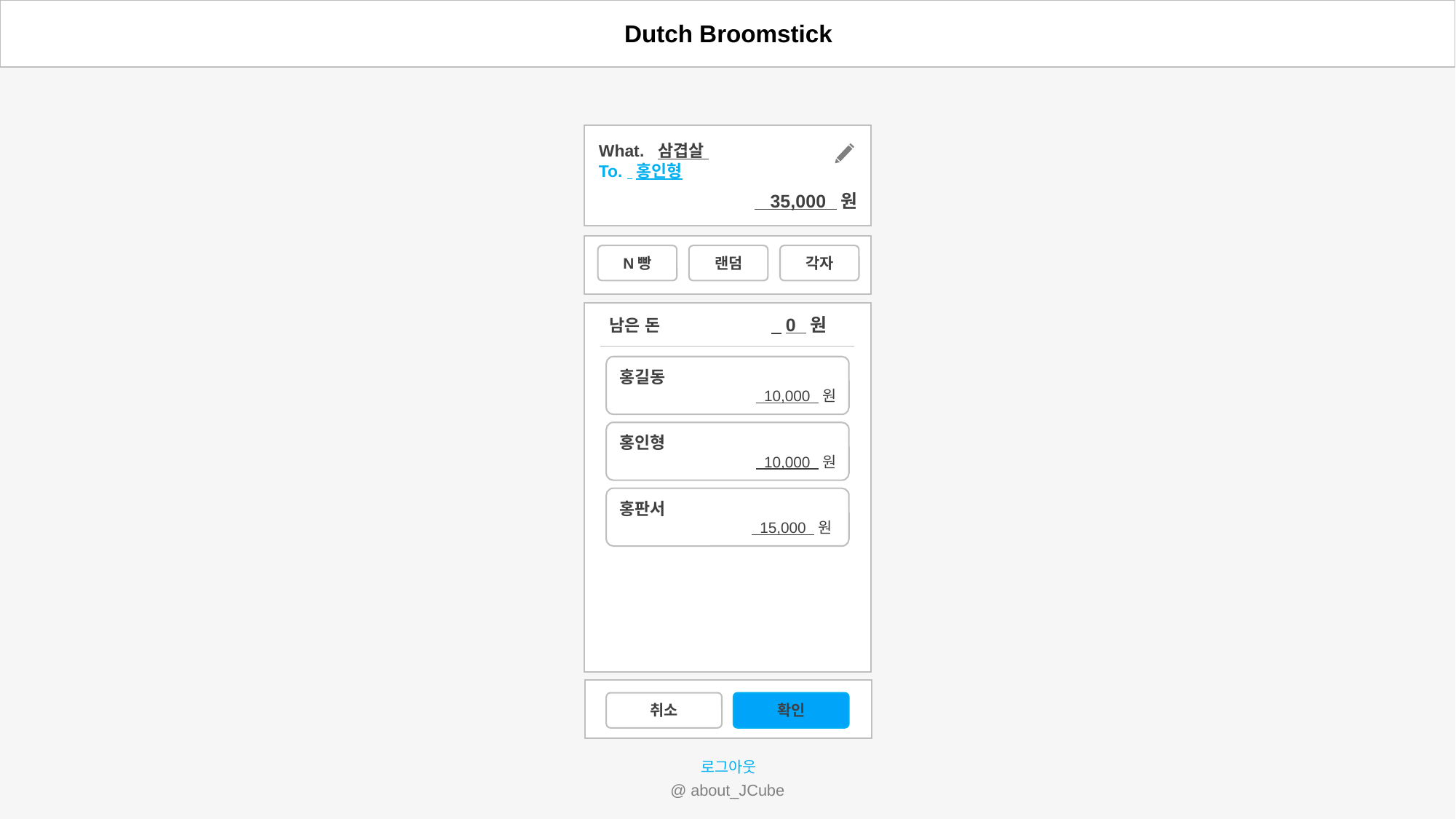

Dutch Broomstick

What.  삼겹살
To.  홍인형

   35,000  원

N빵
랜덤
각자
  남은 돈	                0  원

홍길동
  10,000  원
홍인형
  10,000  원
홍판서
  15,000  원

취소
확인
로그아웃
@ about_JCube